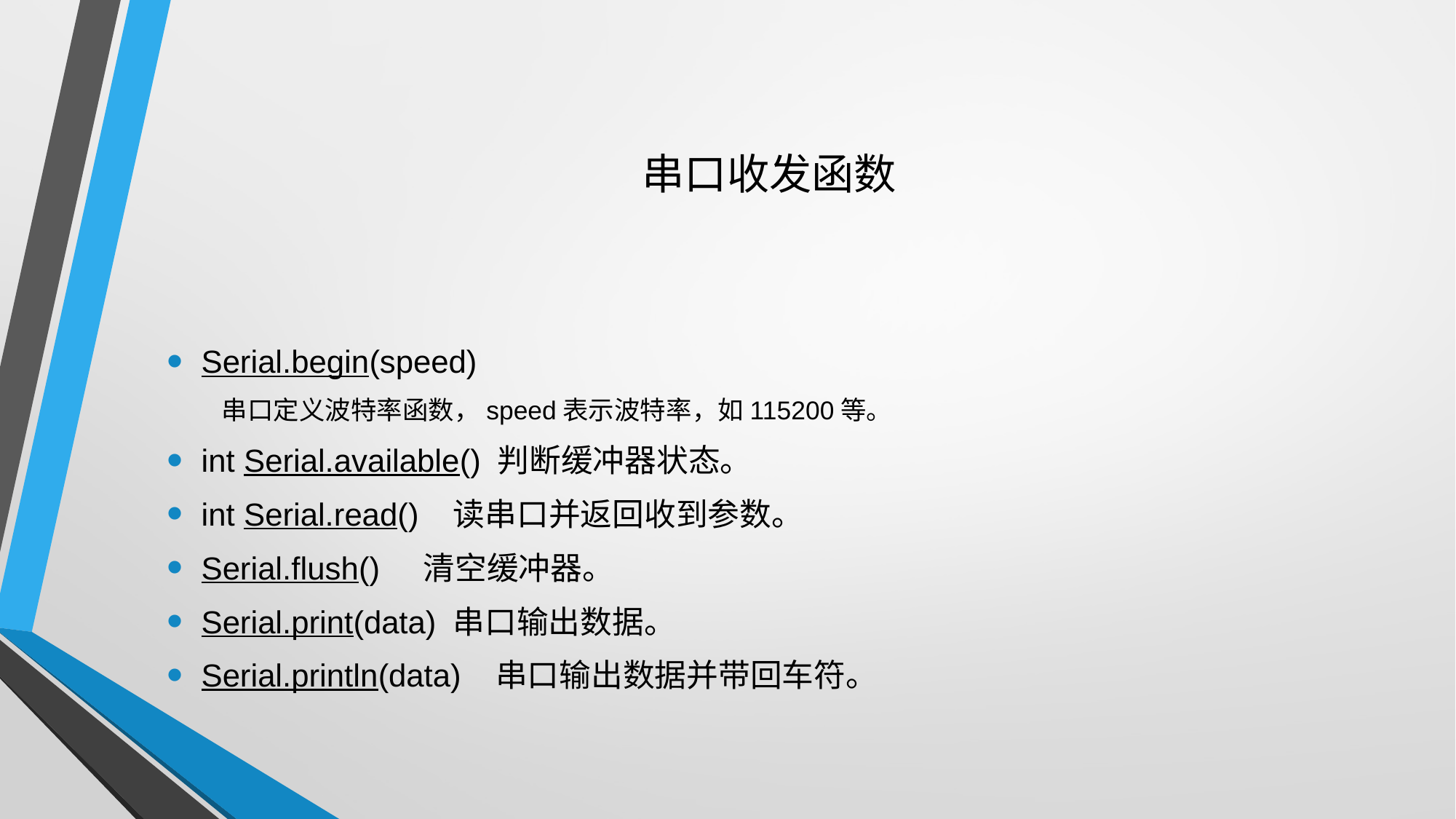

# 串口收发函数
Serial.begin(speed)
串口定义波特率函数，speed表示波特率，如115200等。
int Serial.available() 判断缓冲器状态。
int Serial.read()   读串口并返回收到参数。
Serial.flush()    清空缓冲器。
Serial.print(data) 串口输出数据。
Serial.println(data)   串口输出数据并带回车符。